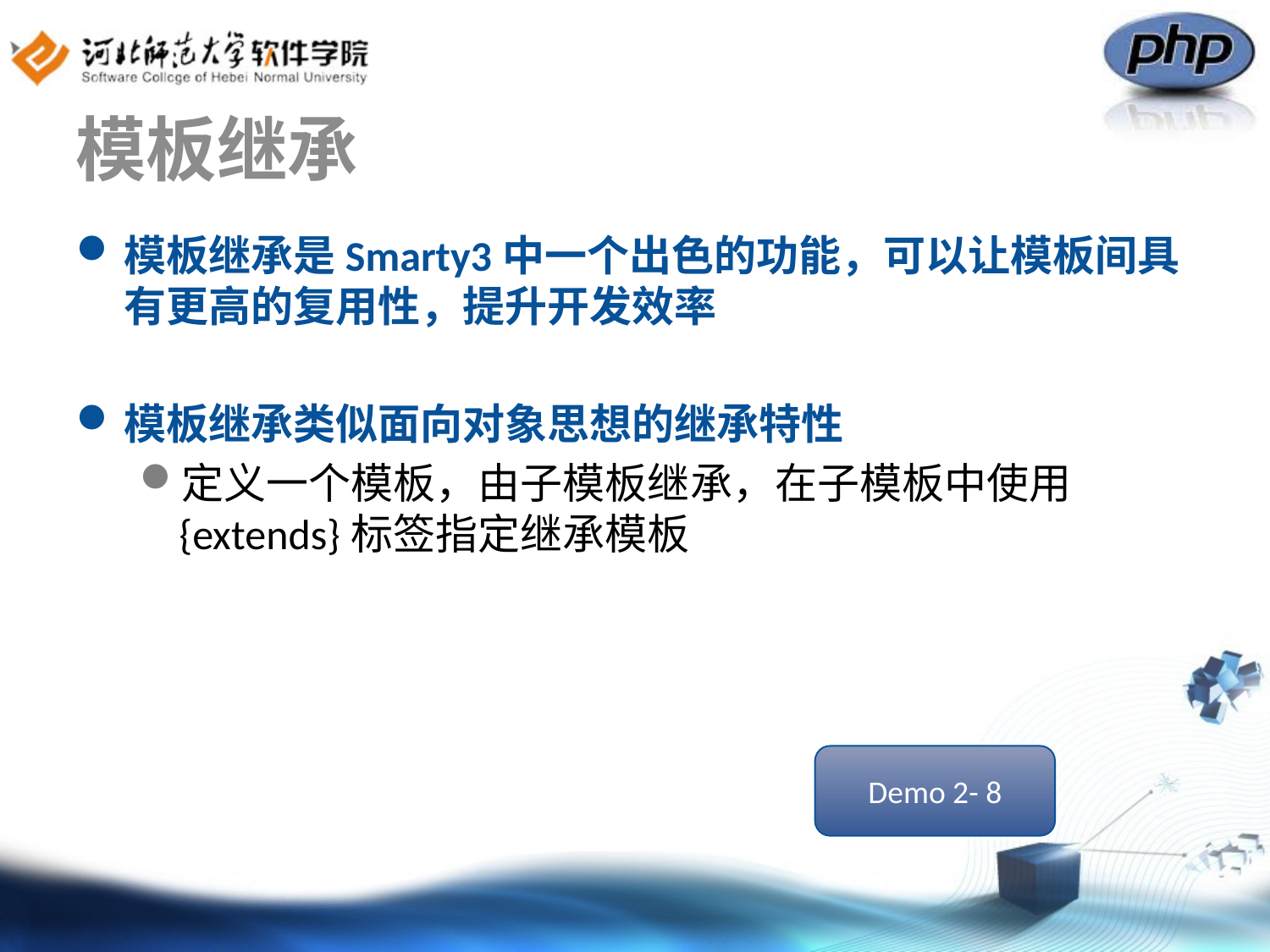

# 模板继承
模板继承是Smarty3中一个出色的功能，可以让模板间具有更高的复用性，提升开发效率

模板继承类似面向对象思想的继承特性
定义一个模板，由子模板继承，在子模板中使用{extends}标签指定继承模板

Demo 2- 8